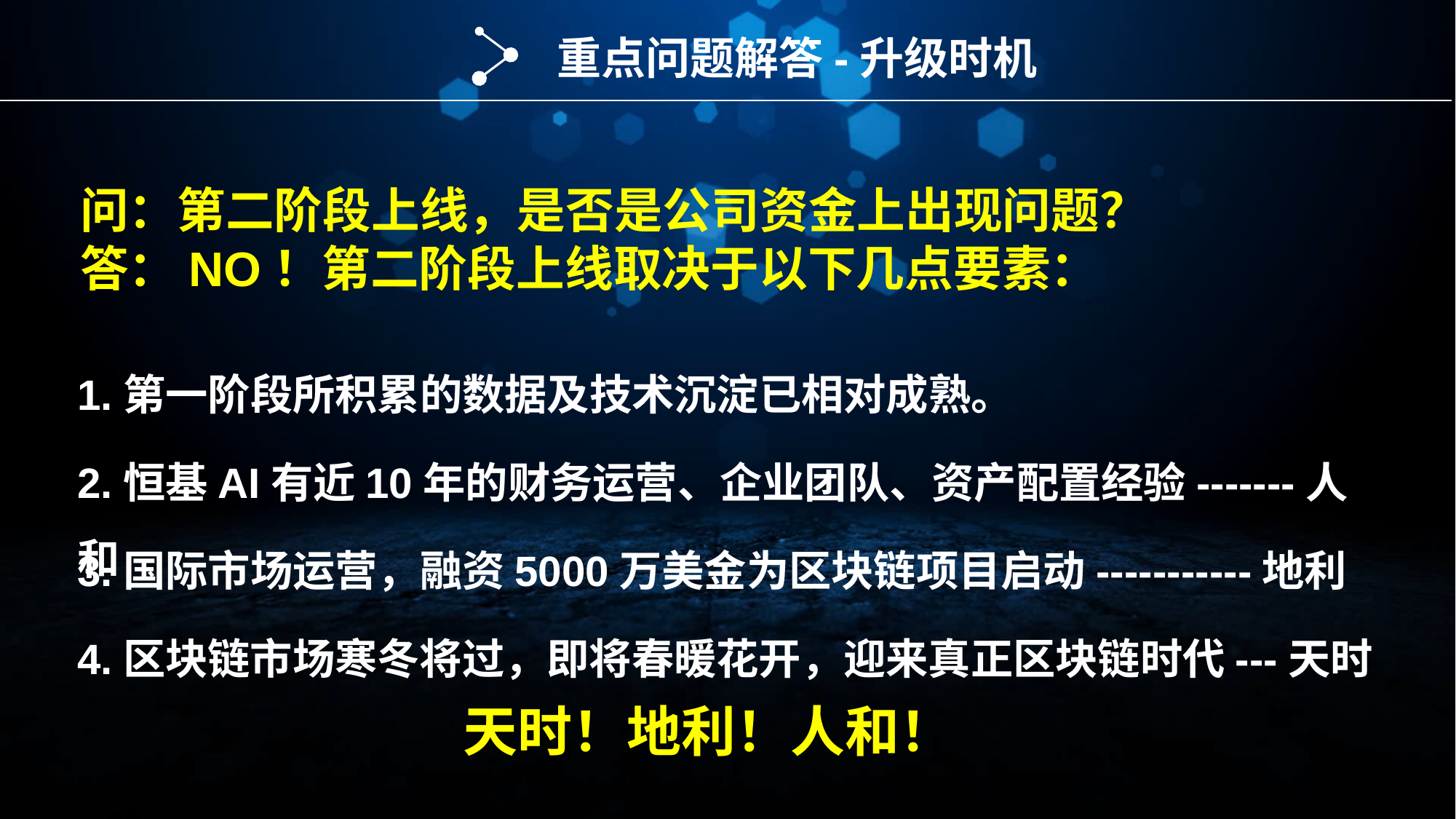

重点问题解答-升级时机
问：第二阶段上线，是否是公司资金上出现问题？
答：NO！第二阶段上线取决于以下几点要素：
1.第一阶段所积累的数据及技术沉淀已相对成熟。
2.恒基AI有近10年的财务运营、企业团队、资产配置经验-------人和
3.国际市场运营，融资5000万美金为区块链项目启动-----------地利
4.区块链市场寒冬将过，即将春暖花开，迎来真正区块链时代---天时
天时！地利！人和！